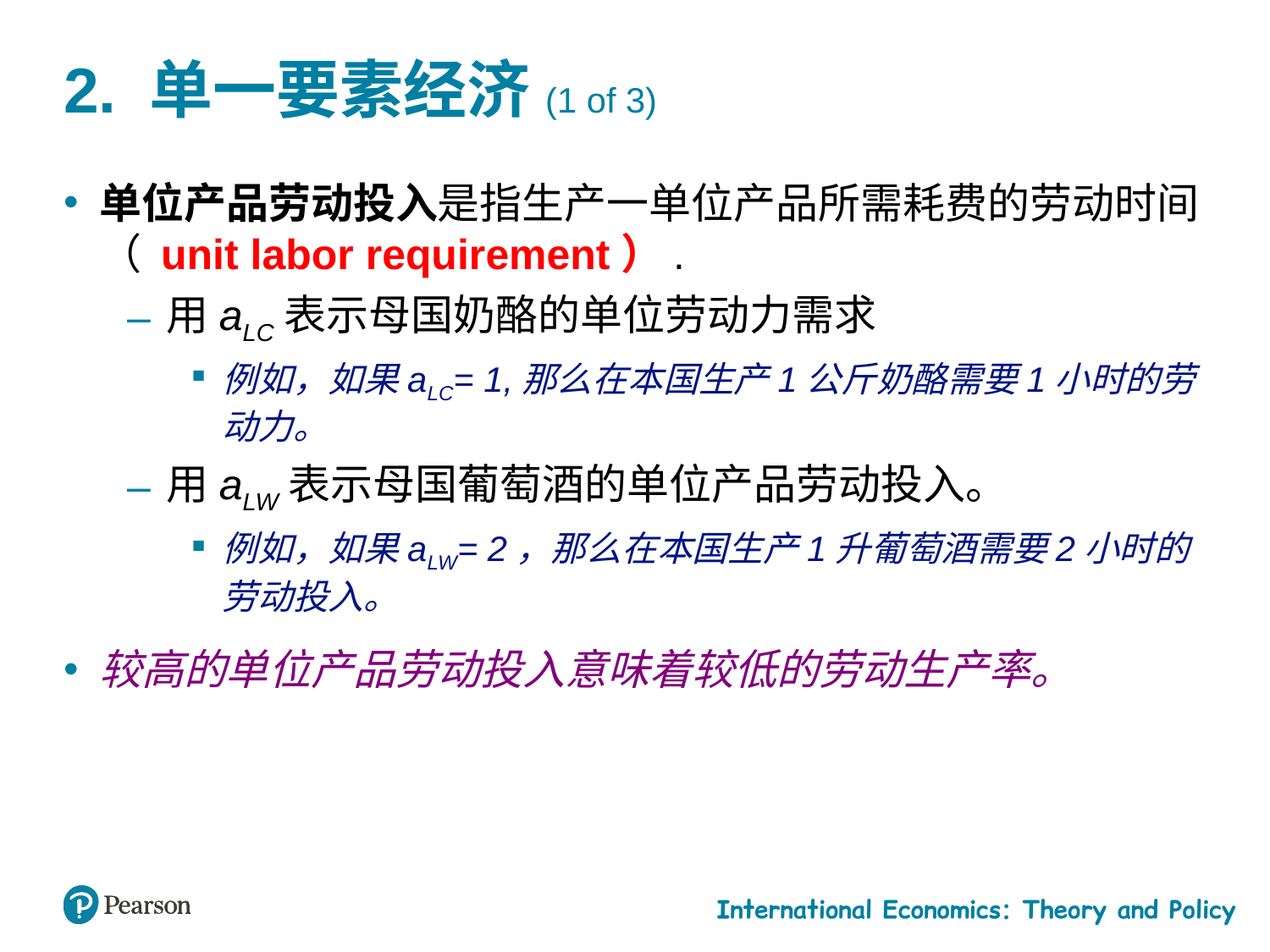

# 2. 单一要素经济(1 of 3)
单位产品劳动投入是指生产一单位产品所需耗费的劳动时间（ unit labor requirement）.
用aLC表示母国奶酪的单位劳动力需求
例如，如果aLC= 1,那么在本国生产1公斤奶酪需要1小时的劳动力。
用aLW表示母国葡萄酒的单位产品劳动投入。
例如，如果aLW= 2，那么在本国生产1升葡萄酒需要2小时的劳动投入。
较高的单位产品劳动投入意味着较低的劳动生产率。